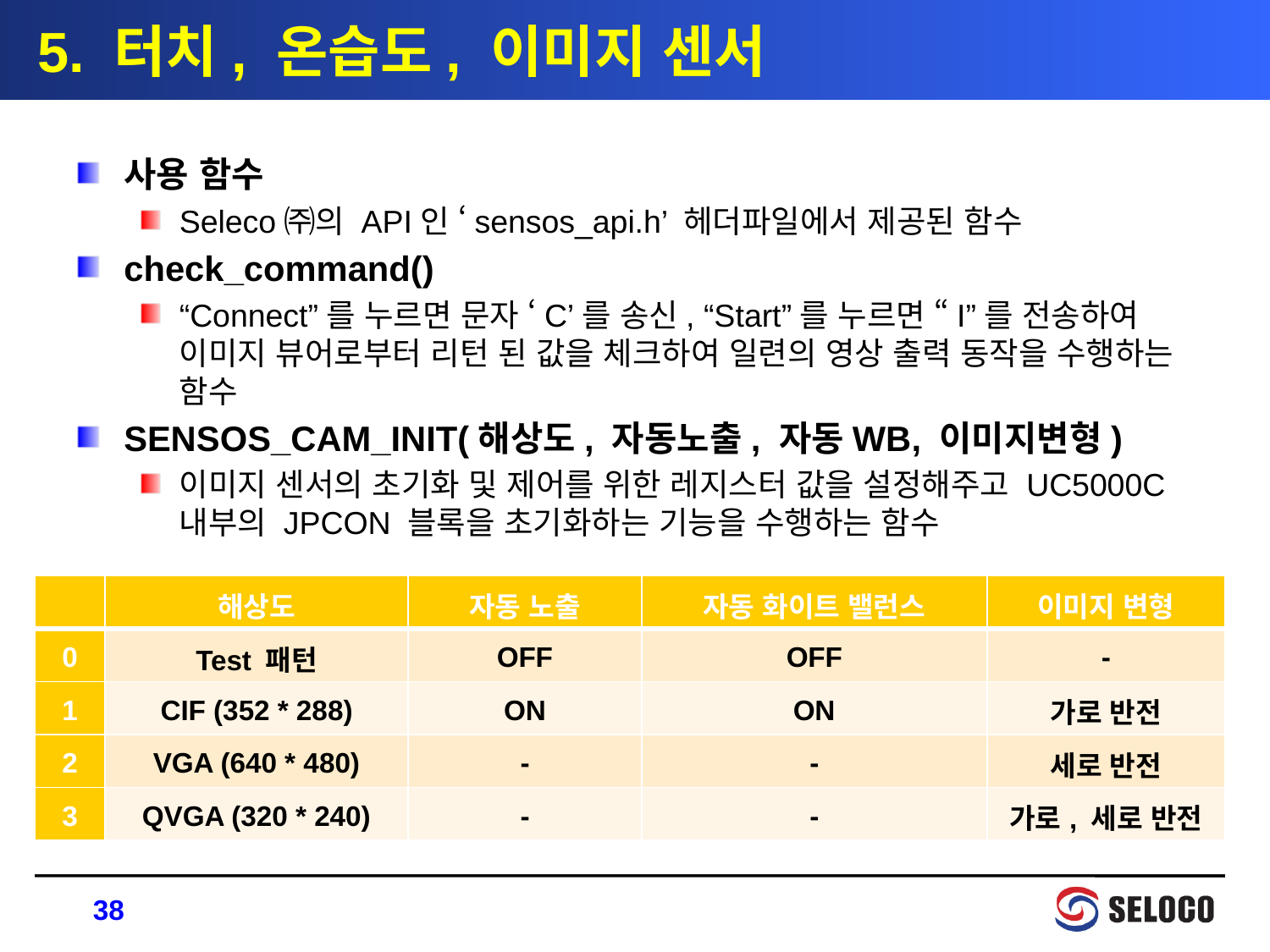

# 5. 터치, 온습도, 이미지 센서
사용 함수
Seleco㈜의 API인 ‘sensos_api.h’ 헤더파일에서 제공된 함수
check_command()
“Connect”를 누르면 문자 ‘C’를 송신, “Start”를 누르면 “I”를 전송하여 이미지 뷰어로부터 리턴 된 값을 체크하여 일련의 영상 출력 동작을 수행하는 함수
SENSOS_CAM_INIT(해상도, 자동노출, 자동WB, 이미지변형)
이미지 센서의 초기화 및 제어를 위한 레지스터 값을 설정해주고 UC5000C 내부의 JPCON 블록을 초기화하는 기능을 수행하는 함수
|  | 해상도 | 자동 노출 | 자동 화이트 밸런스 | 이미지 변형 |
| --- | --- | --- | --- | --- |
| 0 | Test 패턴 | OFF | OFF | - |
| 1 | CIF (352 \* 288) | ON | ON | 가로 반전 |
| 2 | VGA (640 \* 480) | - | - | 세로 반전 |
| 3 | QVGA (320 \* 240) | - | - | 가로, 세로 반전 |
38